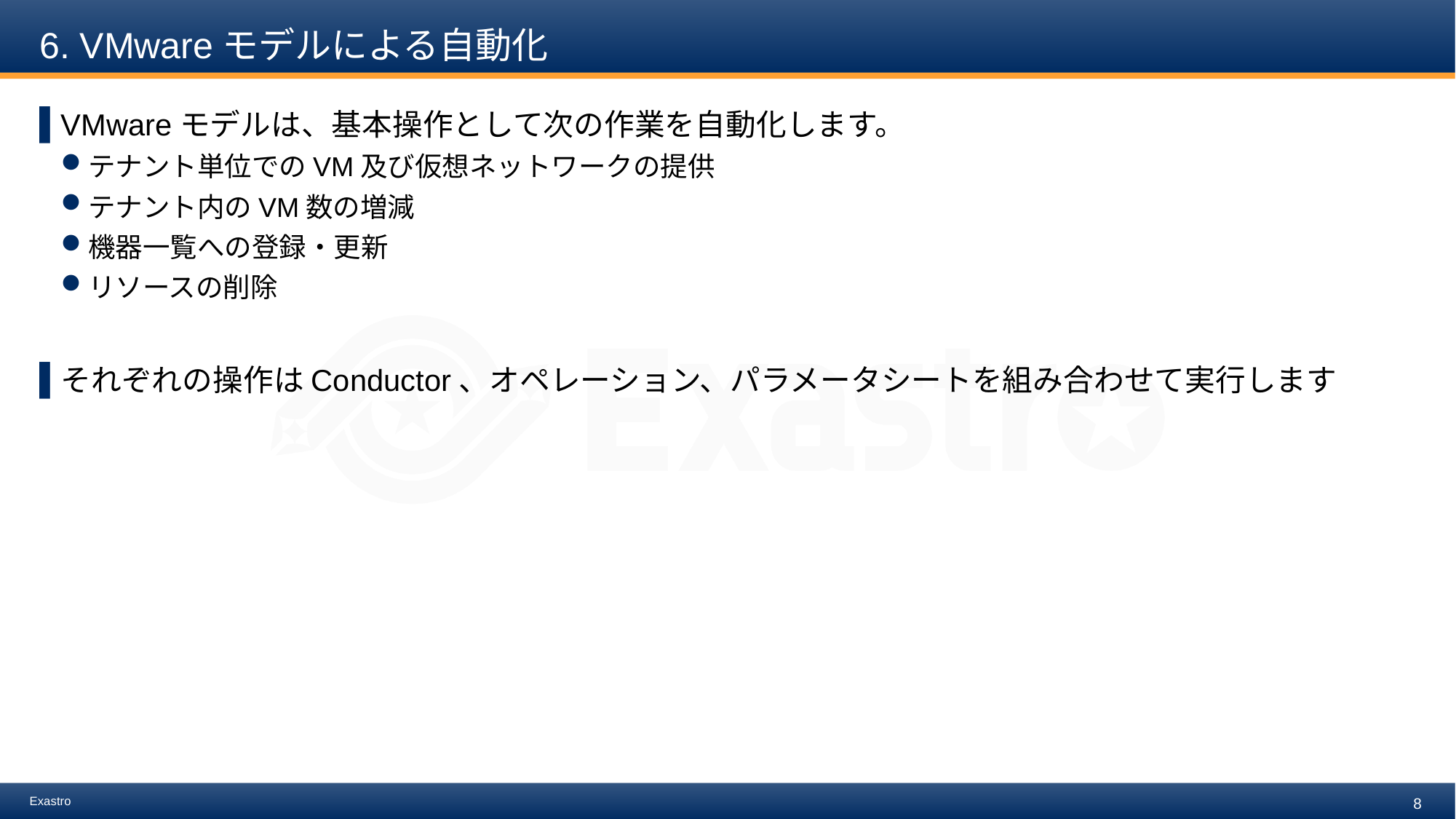

# 6. VMwareモデルによる自動化
VMwareモデルは、基本操作として次の作業を自動化します。
テナント単位でのVM及び仮想ネットワークの提供
テナント内のVM数の増減
機器一覧への登録・更新
リソースの削除

それぞれの操作はConductor、オペレーション、パラメータシートを組み合わせて実行します